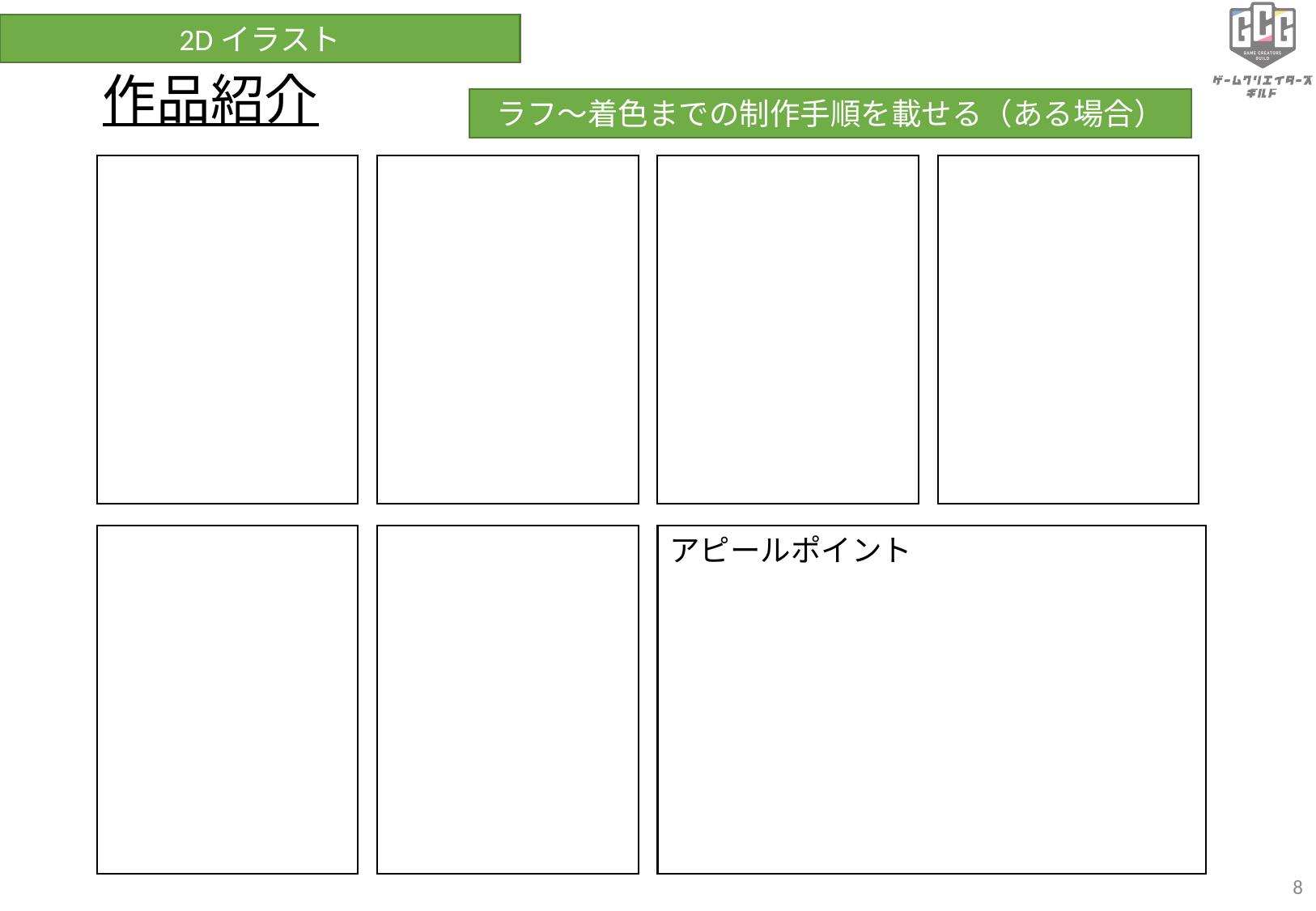

2Dイラスト
# 作品紹介
ラフ～着色までの制作手順を載せる（ある場合）

アピールポイント

8